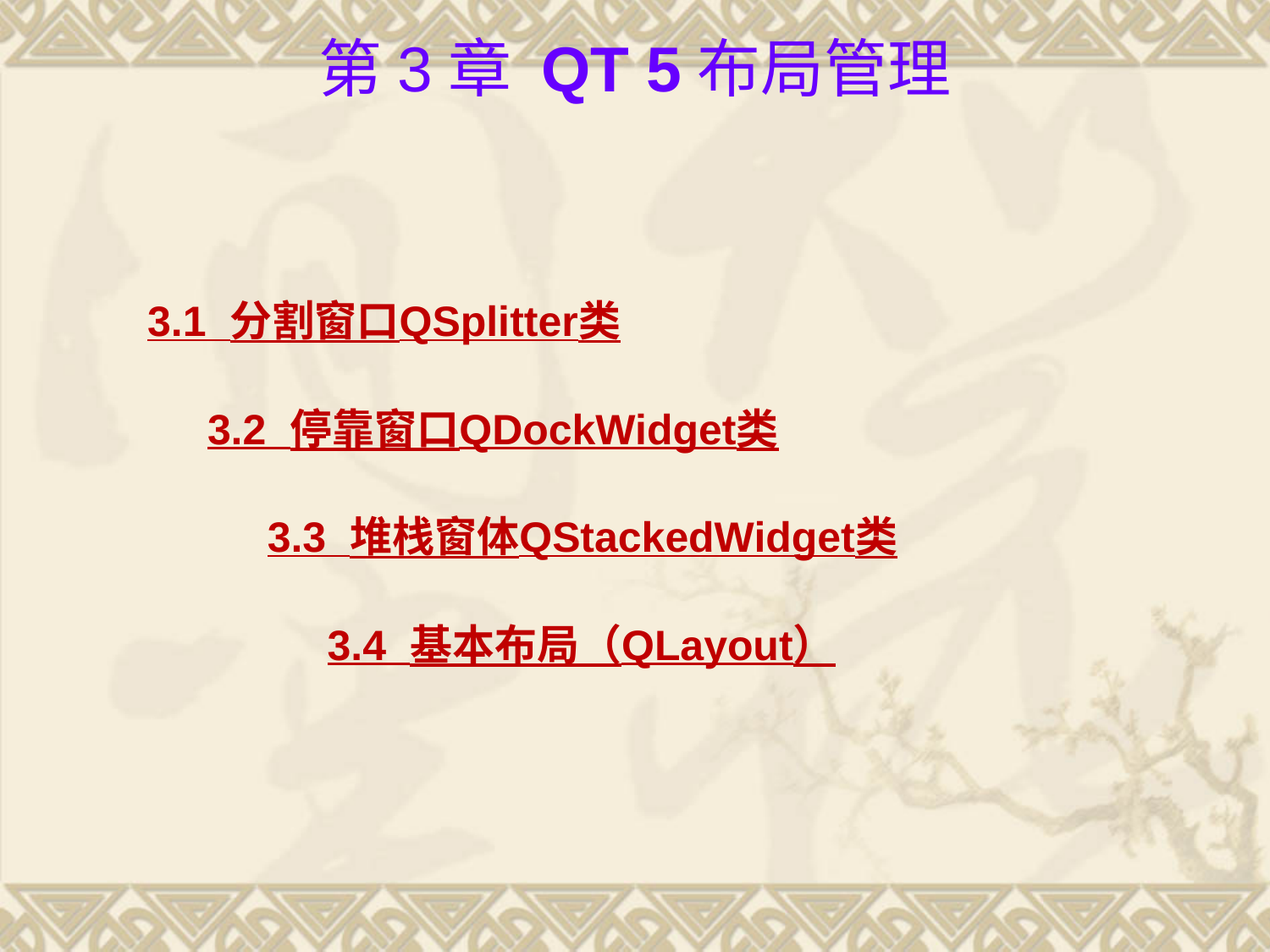

# 第3章 Qt 5布局管理
3.1  分割窗口QSplitter类
3.2  停靠窗口QDockWidget类
3.3  堆栈窗体QStackedWidget类
3.4  基本布局（QLayout）